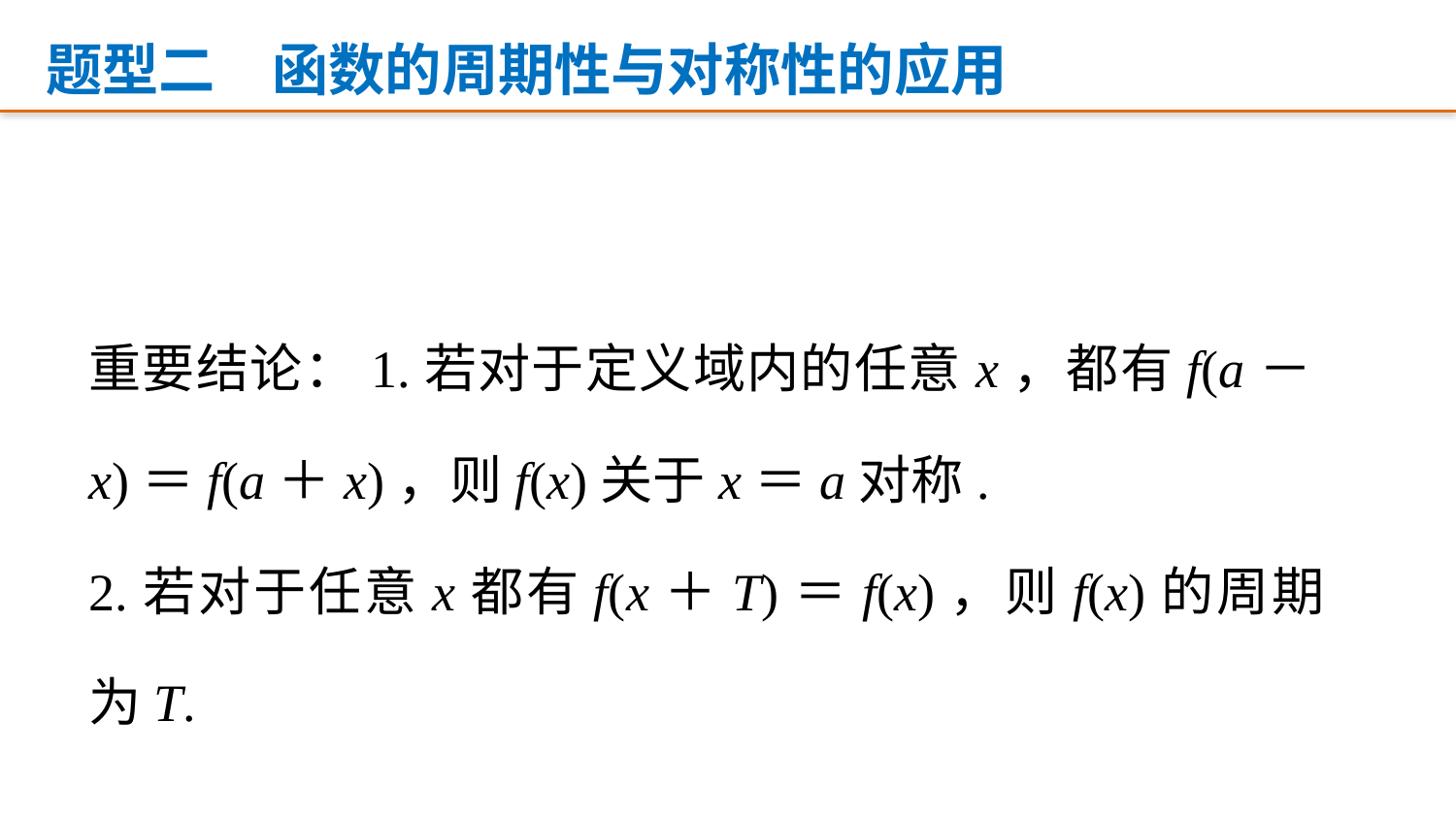

题型二　函数的周期性与对称性的应用
重要结论：1.若对于定义域内的任意x，都有f(a－x)＝f(a＋x)，则f(x)关于x＝a对称.
2.若对于任意x都有f(x＋T)＝f(x)，则f(x)的周期为T.